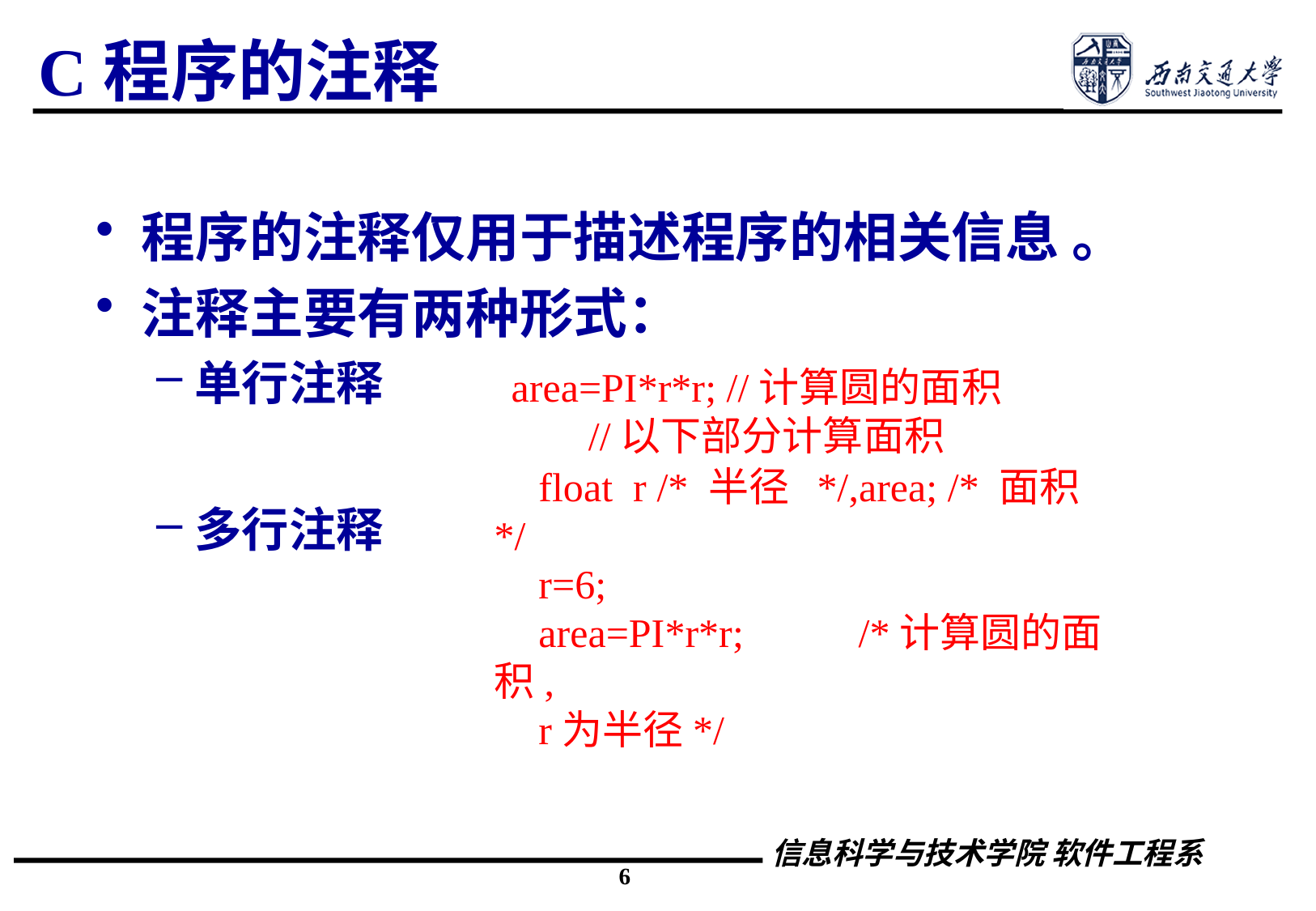

# C程序的注释
程序的注释仅用于描述程序的相关信息 。
注释主要有两种形式：
单行注释

多行注释
area=PI*r*r; //计算圆的面积
	//以下部分计算面积
float  r /* 半径  */,area; /* 面积 */
r=6;
area=PI*r*r; 	/*计算圆的面积,
r为半径*/
6